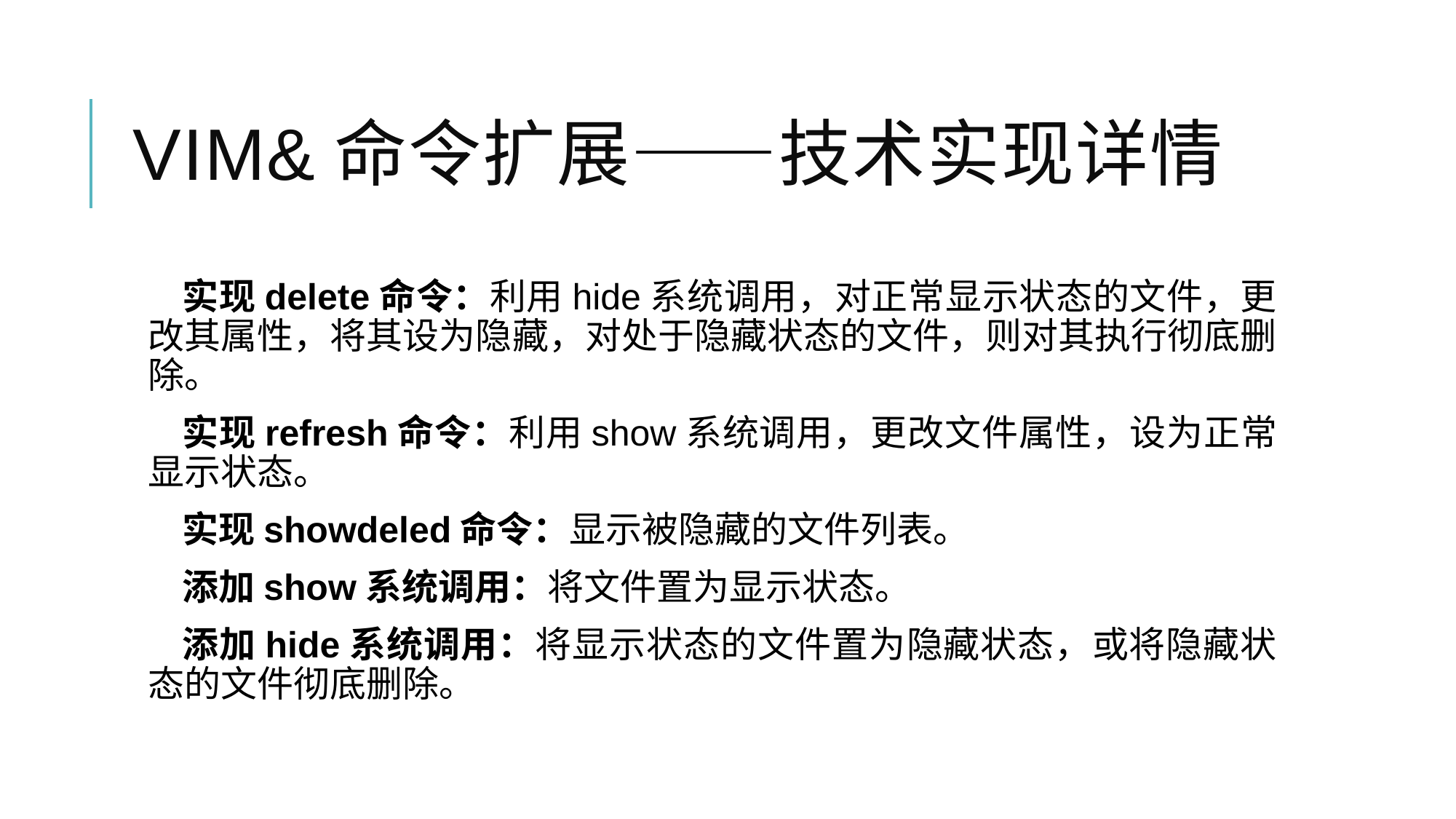

# Vim&命令扩展——技术实现详情
实现delete命令：利用hide系统调用，对正常显示状态的文件，更改其属性，将其设为隐藏，对处于隐藏状态的文件，则对其执行彻底删除。
实现refresh命令：利用show系统调用，更改文件属性，设为正常显示状态。
实现showdeled命令：显示被隐藏的文件列表。
添加show系统调用：将文件置为显示状态。
添加hide系统调用：将显示状态的文件置为隐藏状态，或将隐藏状态的文件彻底删除。